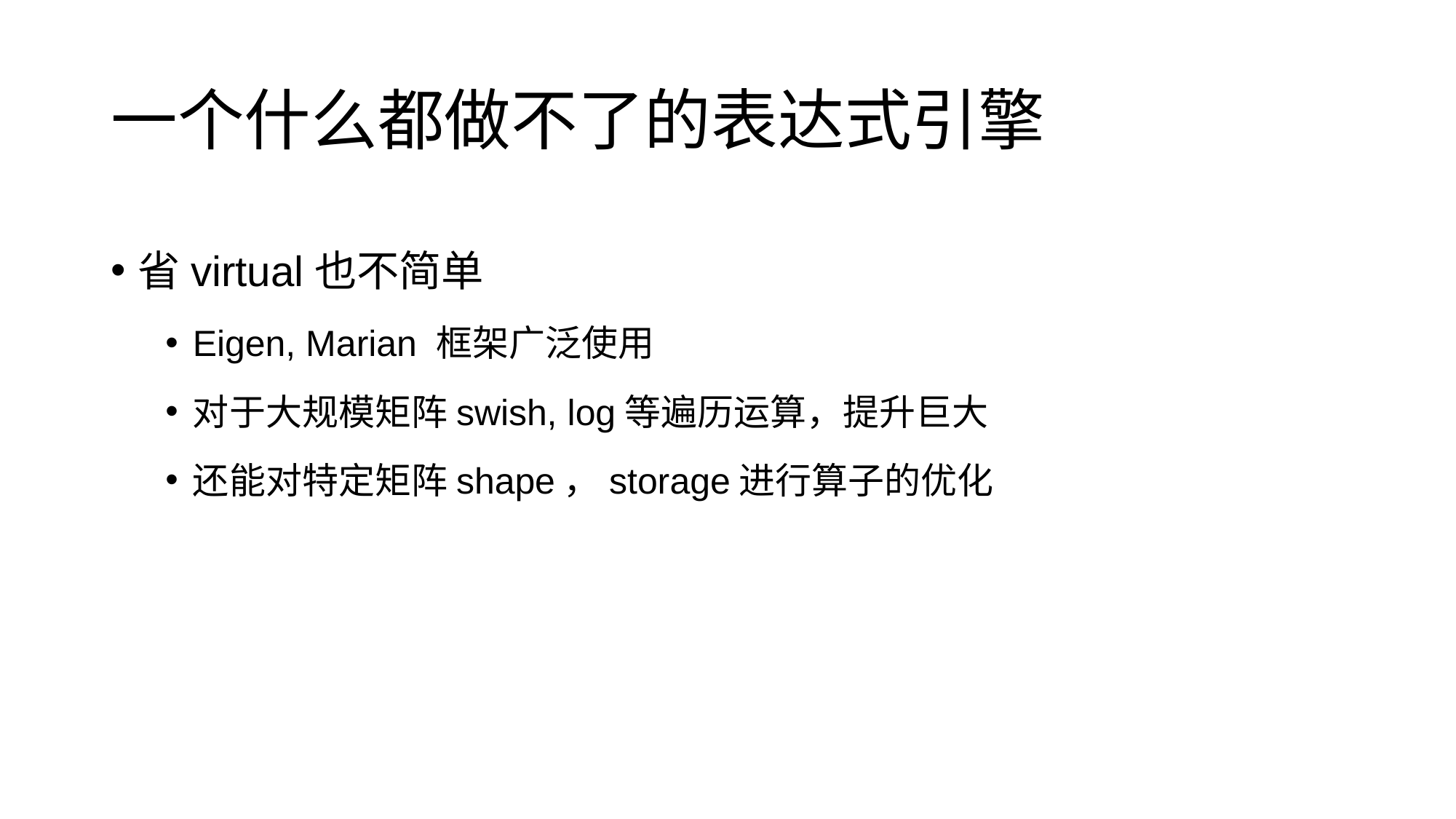

# 一个什么都做不了的表达式引擎
省virtual也不简单
Eigen, Marian 框架广泛使用
对于大规模矩阵swish, log等遍历运算，提升巨大
还能对特定矩阵shape，storage进行算子的优化